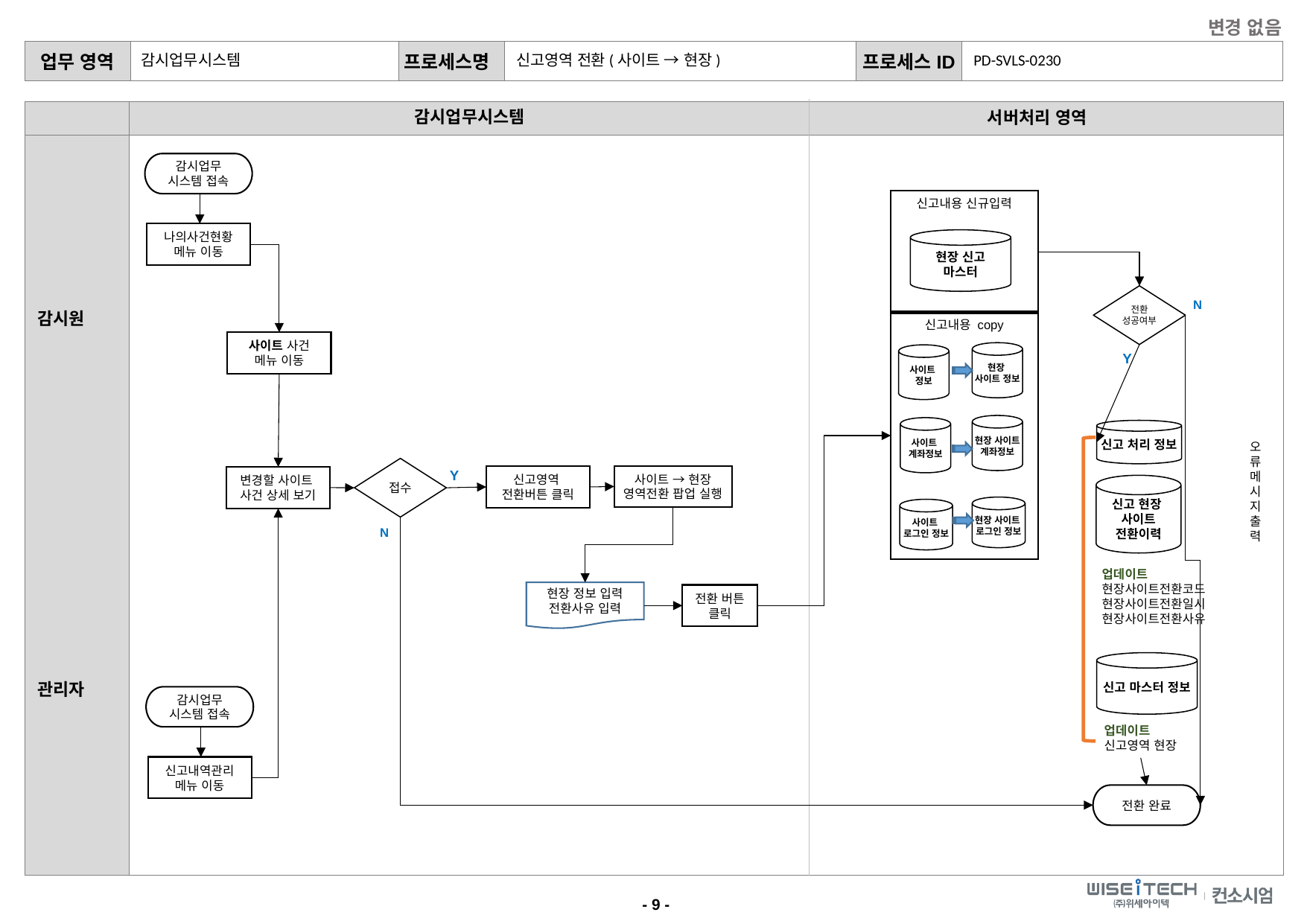

변경 없음
PD-SVLS-0230
감시업무시스템
신고영역 전환(사이트 → 현장)
감시업무시스템
서버처리 영역
감시원
감시업무
시스템 접속
신고내용 신규입력
전환 성공여부
신고내용 copy

현장 신고
마스터
N
현장
사이트 정보
Y
사이트
정보
오류메시지 출력
현장 사이트 계좌정보
사이트
계좌정보
신고 처리 정보

신고 현장
사이트
전환이력
현장 사이트
로그인 정보
사이트
로그인 정보
업데이트
현장사이트전환코드
현장사이트전환일시
현장사이트전환사유
신고 마스터 정보
업데이트
신고영역 현장
전환 완료
나의사건현황
메뉴 이동
사이트 사건
메뉴 이동
접수
Y
사이트 → 현장
영역전환 팝업 실행
신고영역
전환버튼 클릭
변경할 사이트
사건 상세 보기
관리자
N
현장 정보 입력
전환사유 입력
전환 버튼 클릭
감시업무
시스템 접속
신고내역관리
메뉴 이동